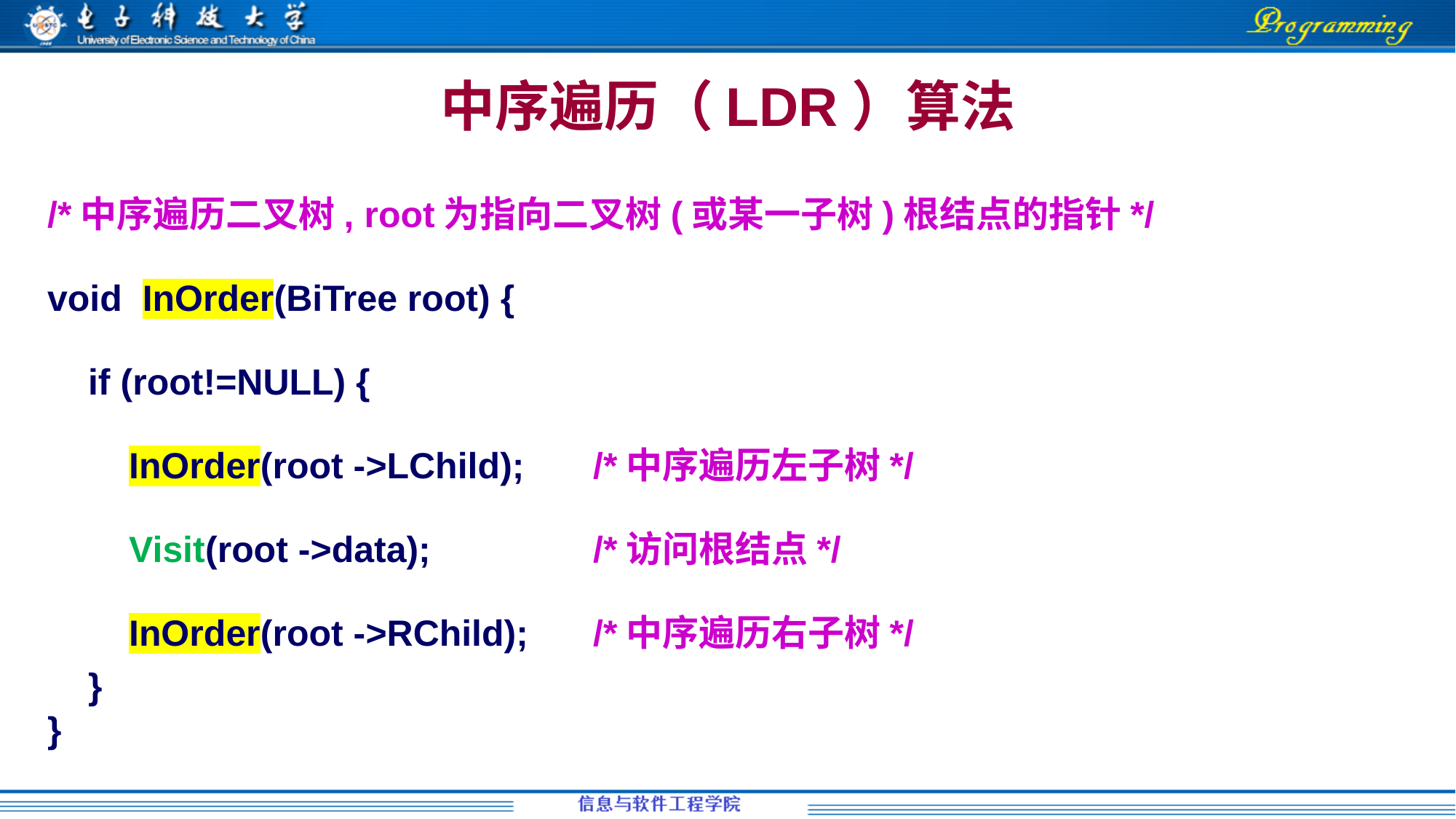

# 中序遍历（LDR）算法
/*中序遍历二叉树, root为指向二叉树(或某一子树)根结点的指针*/
void  InOrder(BiTree root) {
    if (root!=NULL) {
        InOrder(root ->LChild); 	/*中序遍历左子树*/
        Visit(root ->data); 		/*访问根结点*/
        InOrder(root ->RChild); 	/*中序遍历右子树*/
    }
}